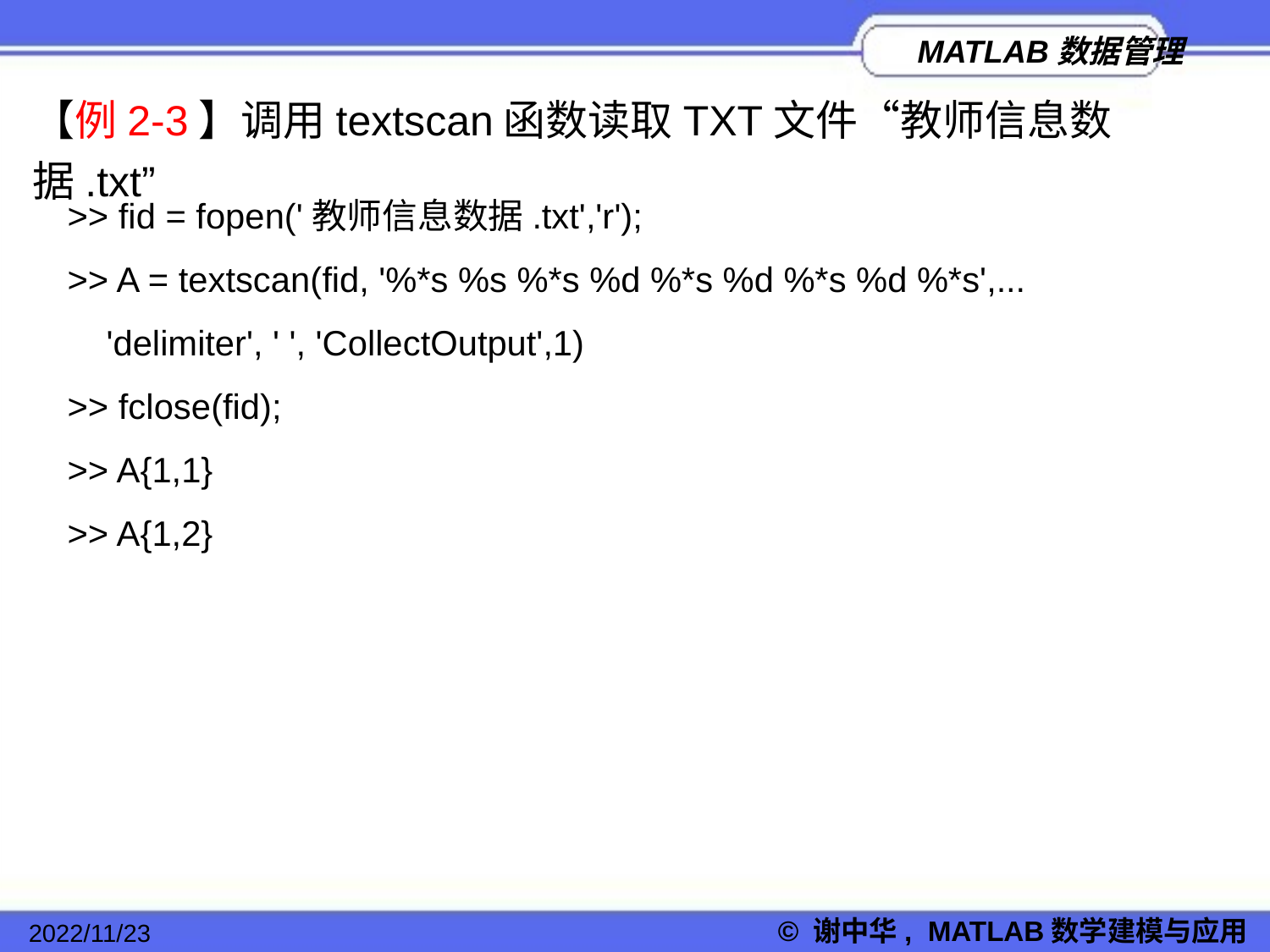

【例2-3】调用textscan函数读取TXT文件“教师信息数据.txt”
>> fid = fopen('教师信息数据.txt','r');
>> A = textscan(fid, '%*s %s %*s %d %*s %d %*s %d %*s',...
    'delimiter', ' ', 'CollectOutput',1)
>> fclose(fid);
>> A{1,1}
>> A{1,2}
© 谢中华,  MATLAB数学建模与应用